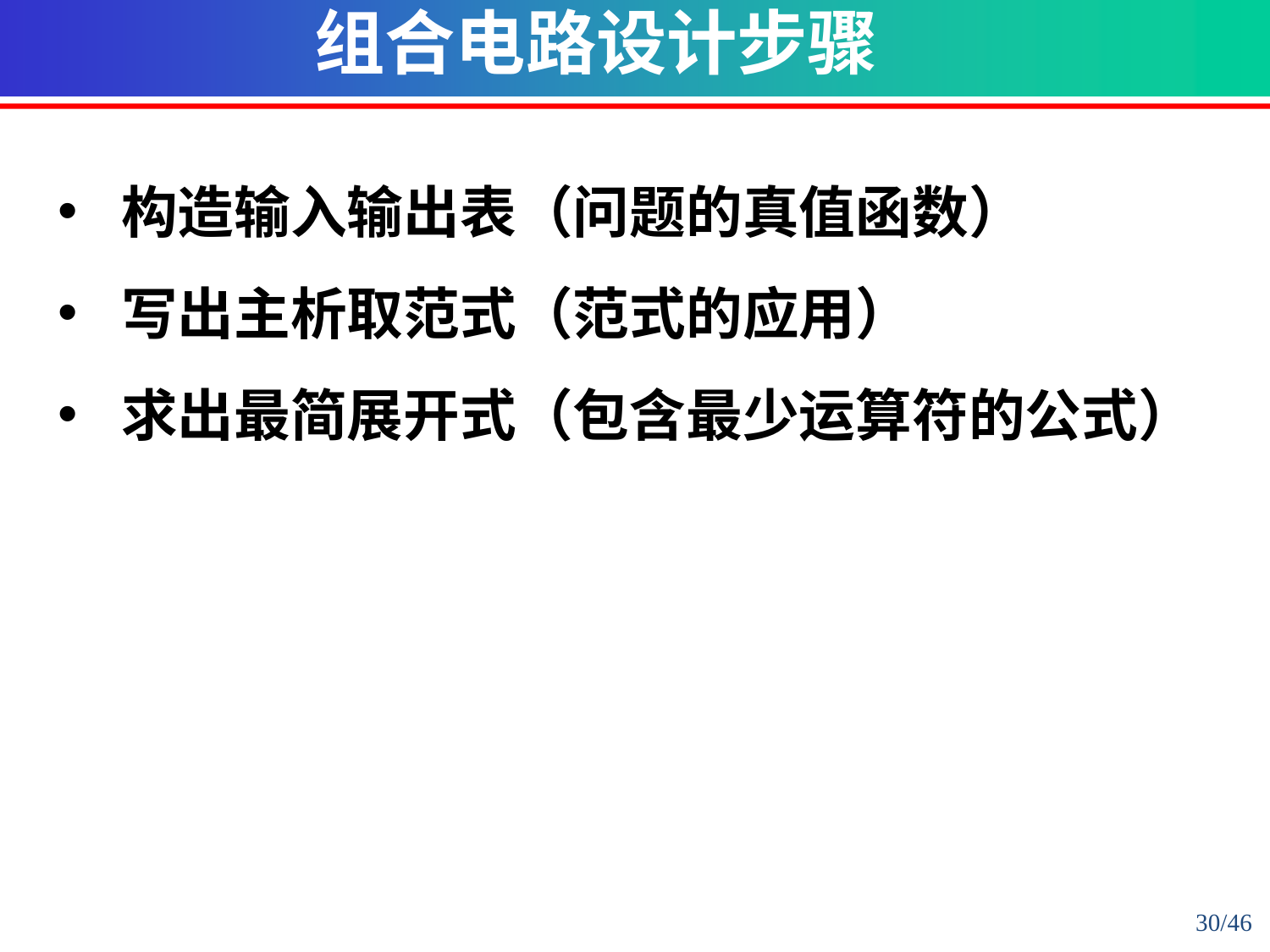

组合电路设计步骤
构造输入输出表（问题的真值函数）
写出主析取范式（范式的应用）
求出最简展开式（包含最少运算符的公式）
30/46